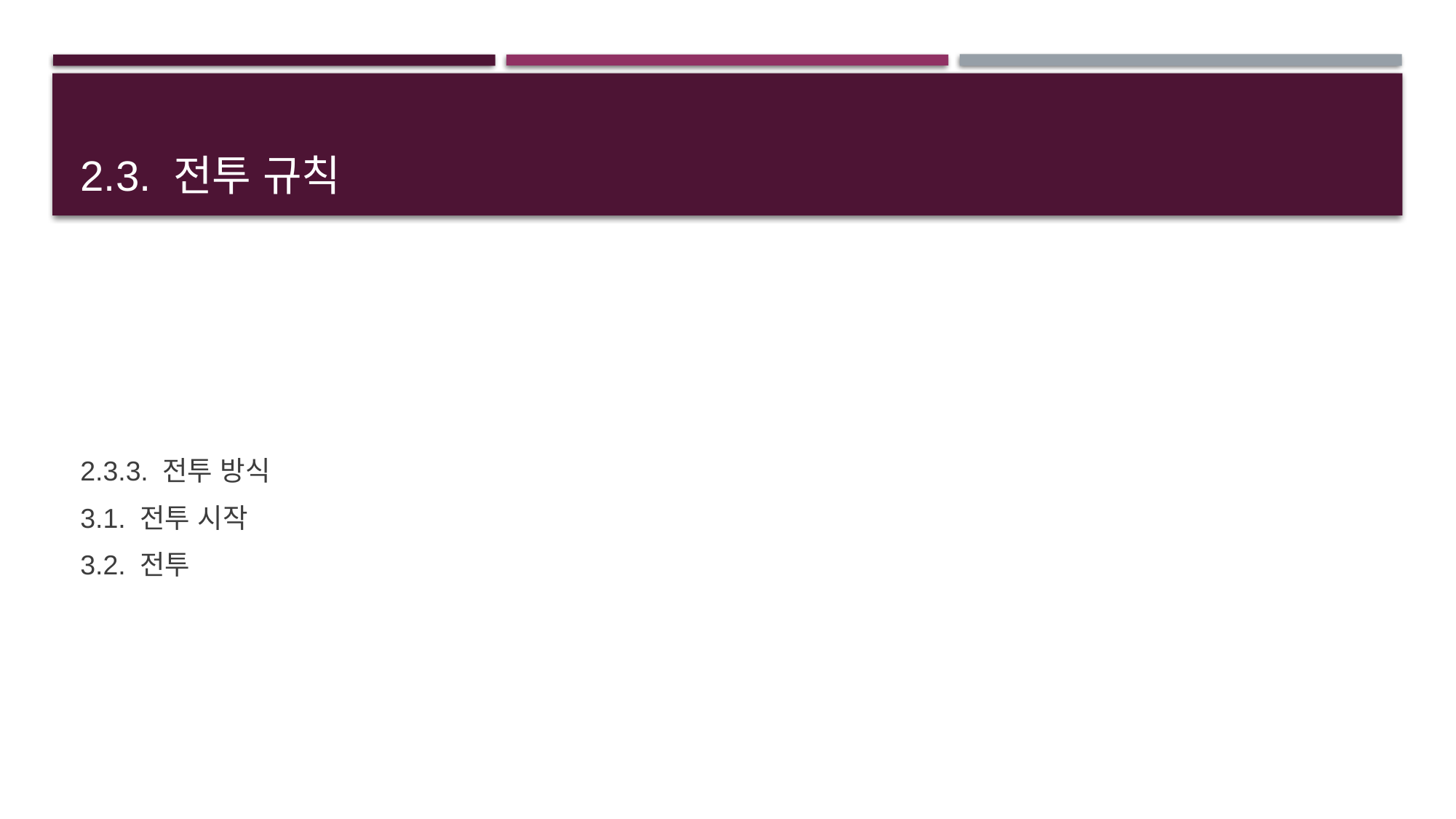

# 2.3. 전투 규칙
2.3.3. 전투 방식
3.1. 전투 시작
3.2. 전투